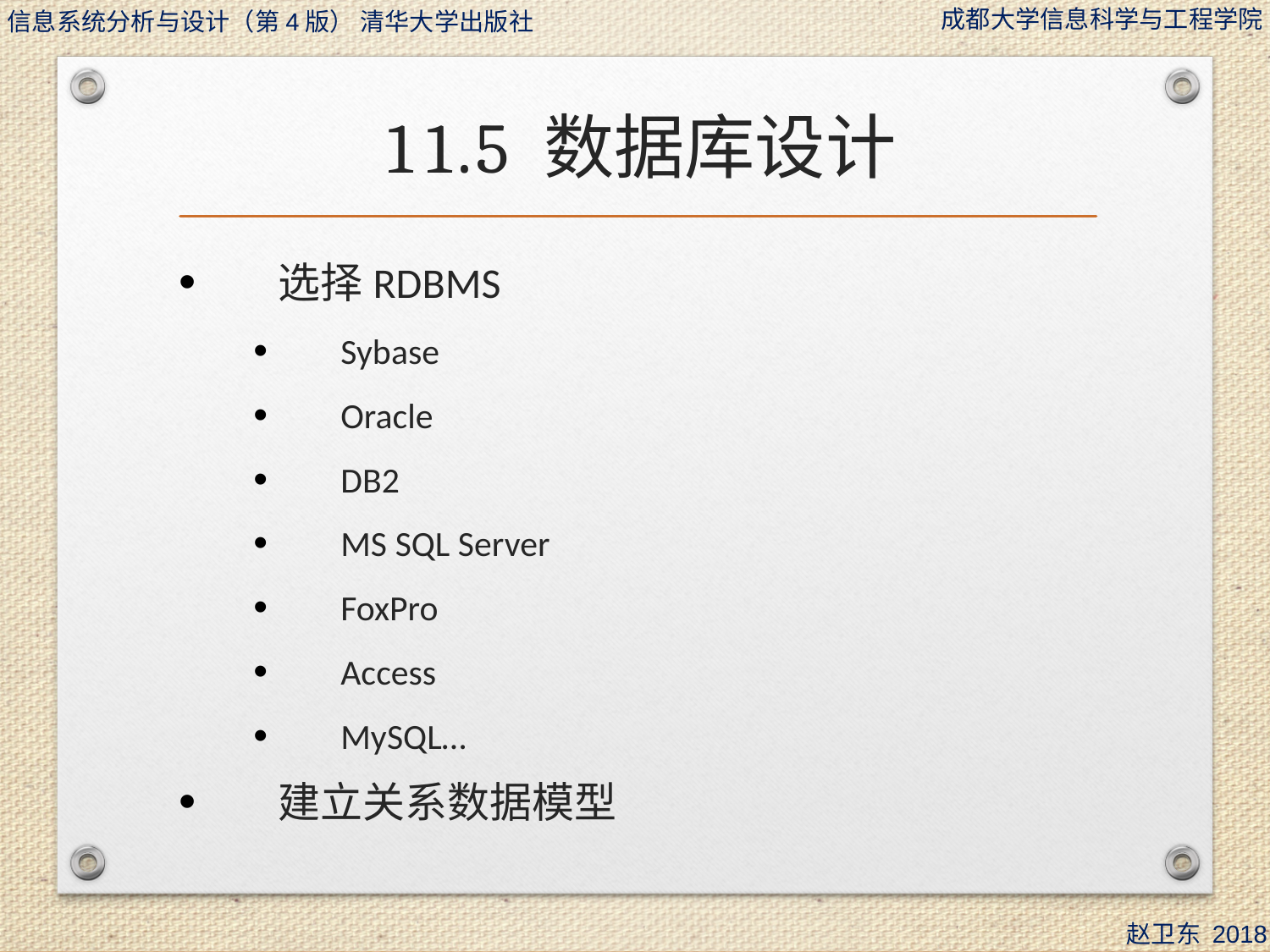

# 11.5 数据库设计
选择RDBMS
Sybase
Oracle
DB2
MS SQL Server
FoxPro
Access
MySQL…
建立关系数据模型